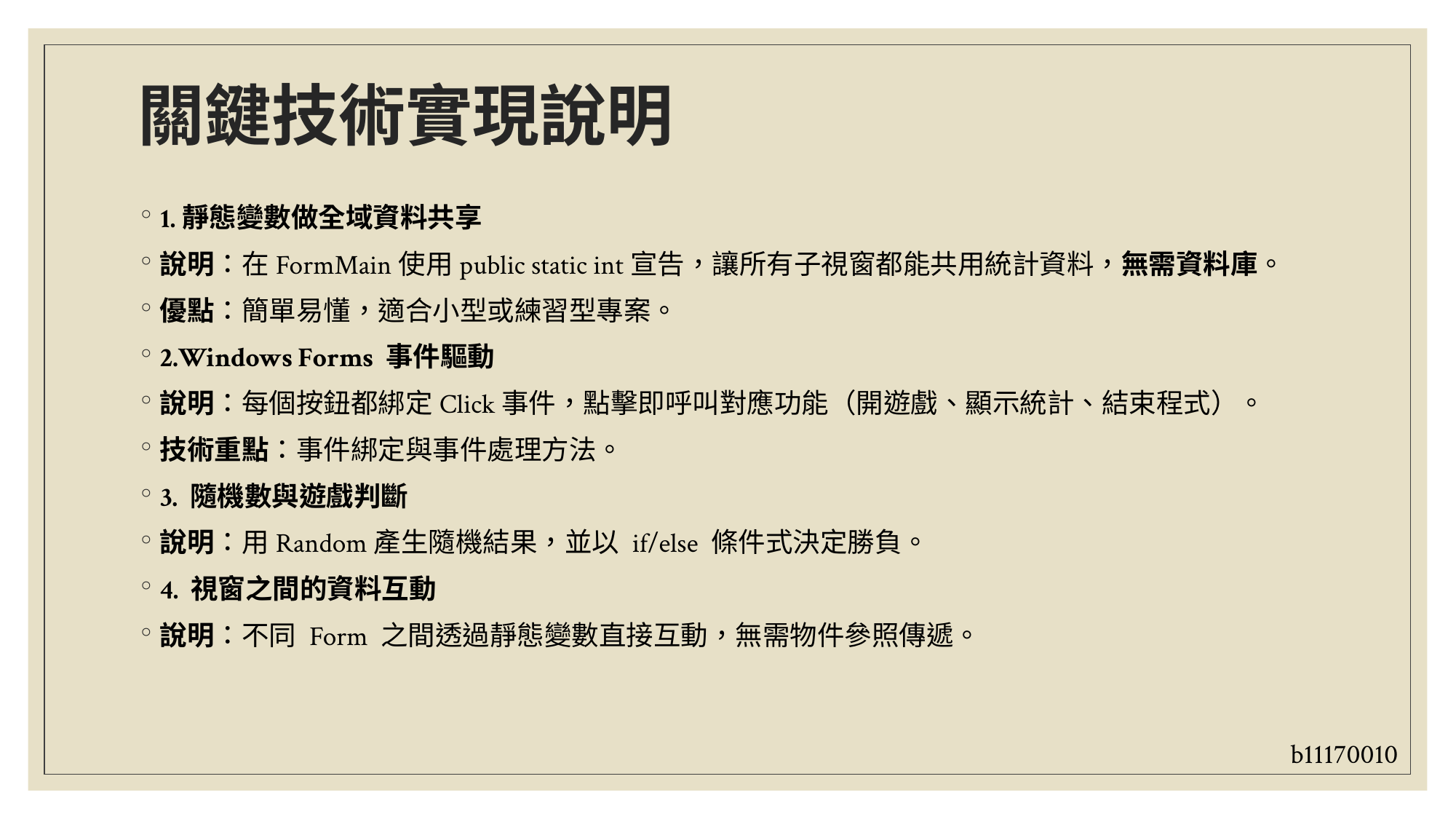

# 關鍵技術實現說明
1.靜態變數做全域資料共享
說明：在FormMain使用public static int宣告，讓所有子視窗都能共用統計資料，無需資料庫。
優點：簡單易懂，適合小型或練習型專案。
2.Windows Forms 事件驅動
說明：每個按鈕都綁定Click事件，點擊即呼叫對應功能（開遊戲、顯示統計、結束程式）。
技術重點：事件綁定與事件處理方法。
3. 隨機數與遊戲判斷
說明：用Random產生隨機結果，並以 if/else 條件式決定勝負。
4. 視窗之間的資料互動
說明：不同 Form 之間透過靜態變數直接互動，無需物件參照傳遞。

b11170010